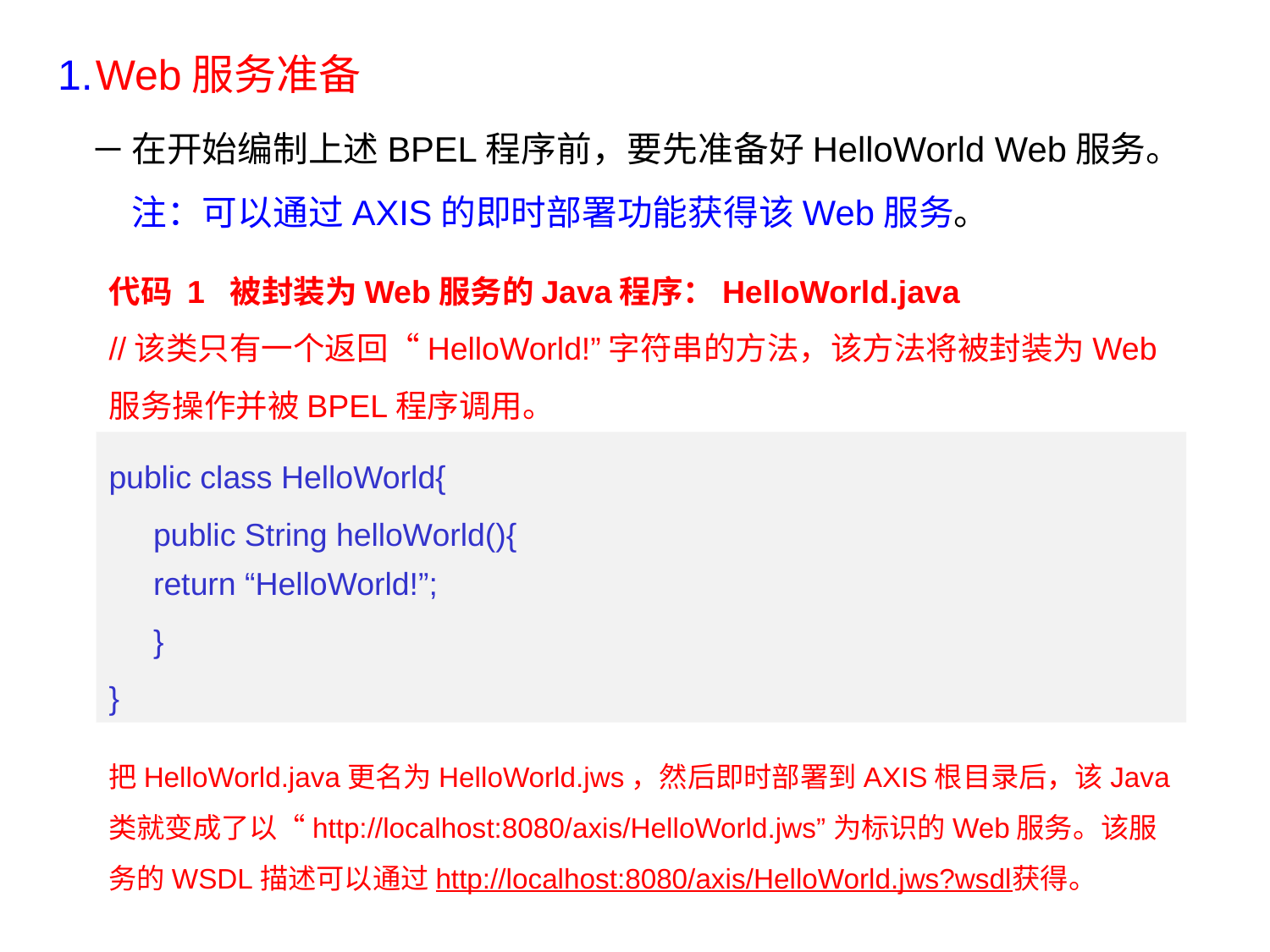

Web服务准备
在开始编制上述BPEL程序前，要先准备好HelloWorld Web服务。注：可以通过AXIS的即时部署功能获得该Web服务。
代码 1  被封装为Web服务的Java程序：HelloWorld.java
//该类只有一个返回“HelloWorld!”字符串的方法，该方法将被封装为Web服务操作并被BPEL程序调用。
public class HelloWorld{
     public String helloWorld(){
     return “HelloWorld!”;
     }
}
把HelloWorld.java更名为HelloWorld.jws，然后即时部署到AXIS根目录后，该Java类就变成了以“http://localhost:8080/axis/HelloWorld.jws”为标识的Web服务。该服务的WSDL描述可以通过http://localhost:8080/axis/HelloWorld.jws?wsdl获得。